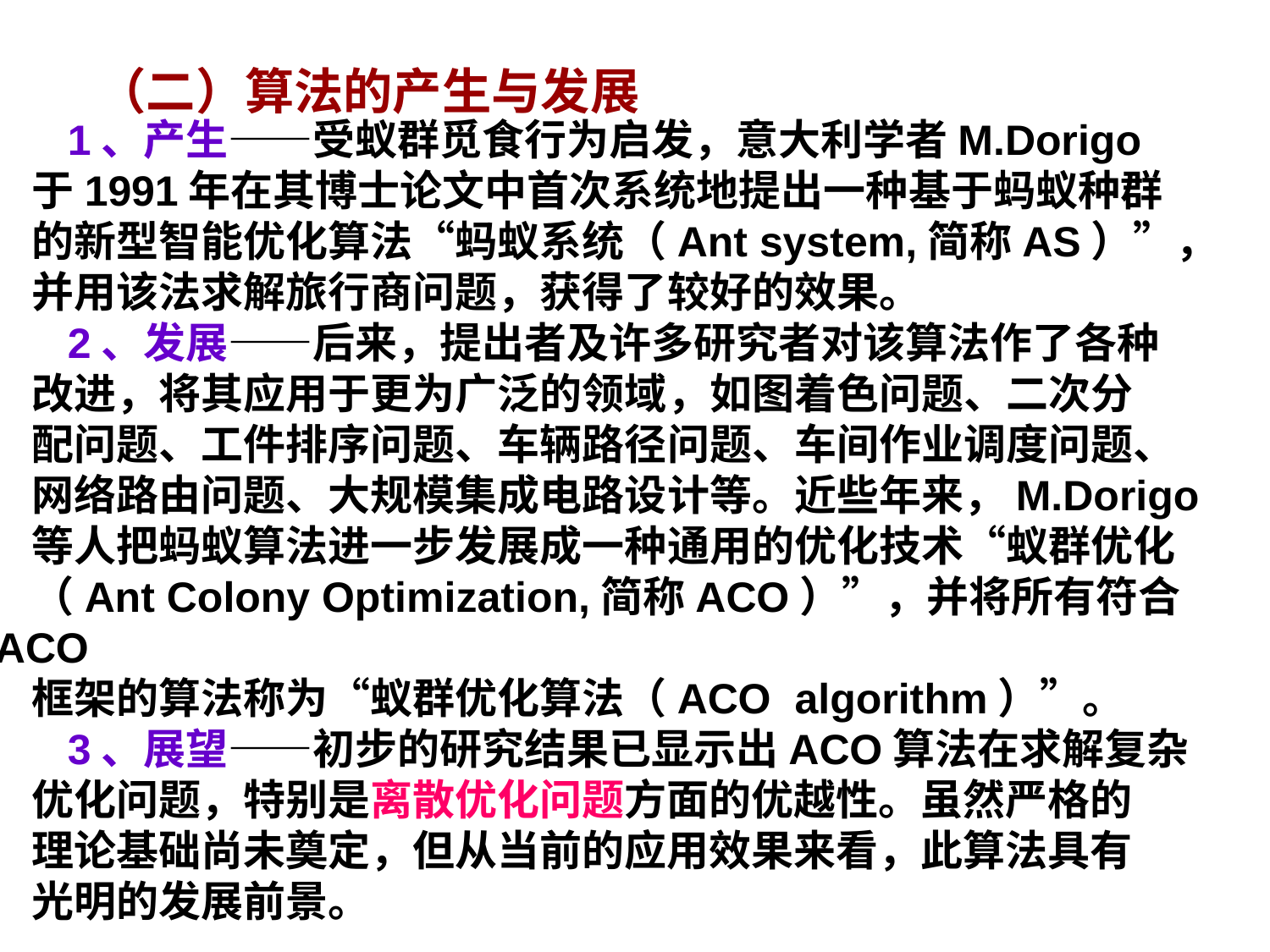

（二）算法的产生与发展
   1、产生——受蚁群觅食行为启发，意大利学者M.Dorigo
于1991年在其博士论文中首次系统地提出一种基于蚂蚁种群
的新型智能优化算法“蚂蚁系统（Ant system,简称AS）”，
并用该法求解旅行商问题，获得了较好的效果。
   2、发展——后来，提出者及许多研究者对该算法作了各种
改进，将其应用于更为广泛的领域，如图着色问题、二次分
配问题、工件排序问题、车辆路径问题、车间作业调度问题、
网络路由问题、大规模集成电路设计等。近些年来，M.Dorigo
等人把蚂蚁算法进一步发展成一种通用的优化技术“蚁群优化
（Ant Colony Optimization,简称ACO）”，并将所有符合ACO
框架的算法称为“蚁群优化算法（ACO  algorithm）”。
   3、展望——初步的研究结果已显示出ACO算法在求解复杂
优化问题，特别是离散优化问题方面的优越性。虽然严格的
理论基础尚未奠定，但从当前的应用效果来看，此算法具有
光明的发展前景。